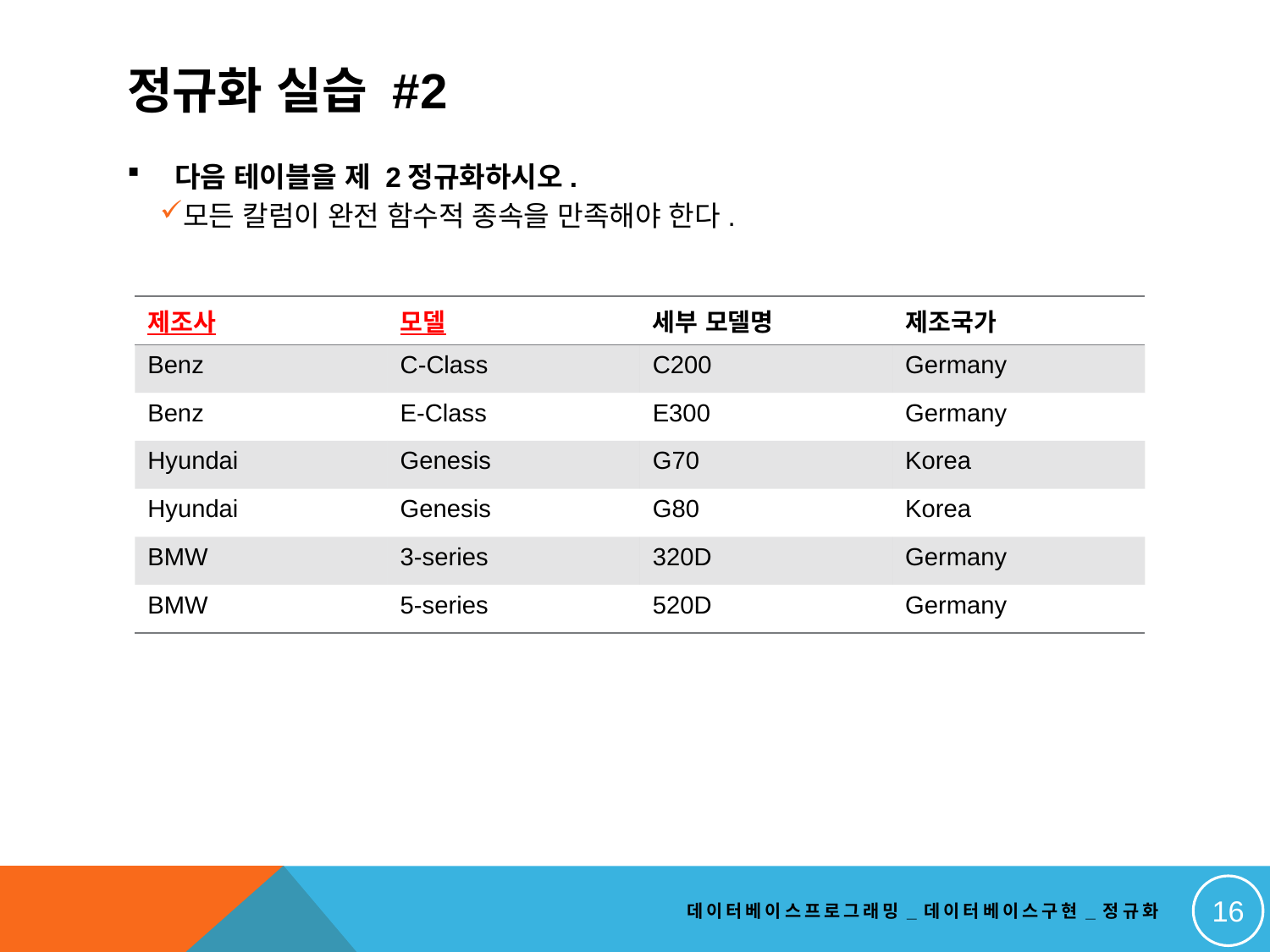

# 정규화 실습 #2
다음 테이블을 제 2정규화하시오.
모든 칼럼이 완전 함수적 종속을 만족해야 한다.
| 제조사 | 모델 | 세부 모델명 | 제조국가 |
| --- | --- | --- | --- |
| Benz | C-Class | C200 | Germany |
| Benz | E-Class | E300 | Germany |
| Hyundai | Genesis | G70 | Korea |
| Hyundai | Genesis | G80 | Korea |
| BMW | 3-series | 320D | Germany |
| BMW | 5-series | 520D | Germany |
16
데이터베이스프로그래밍_데이터베이스구현_정규화